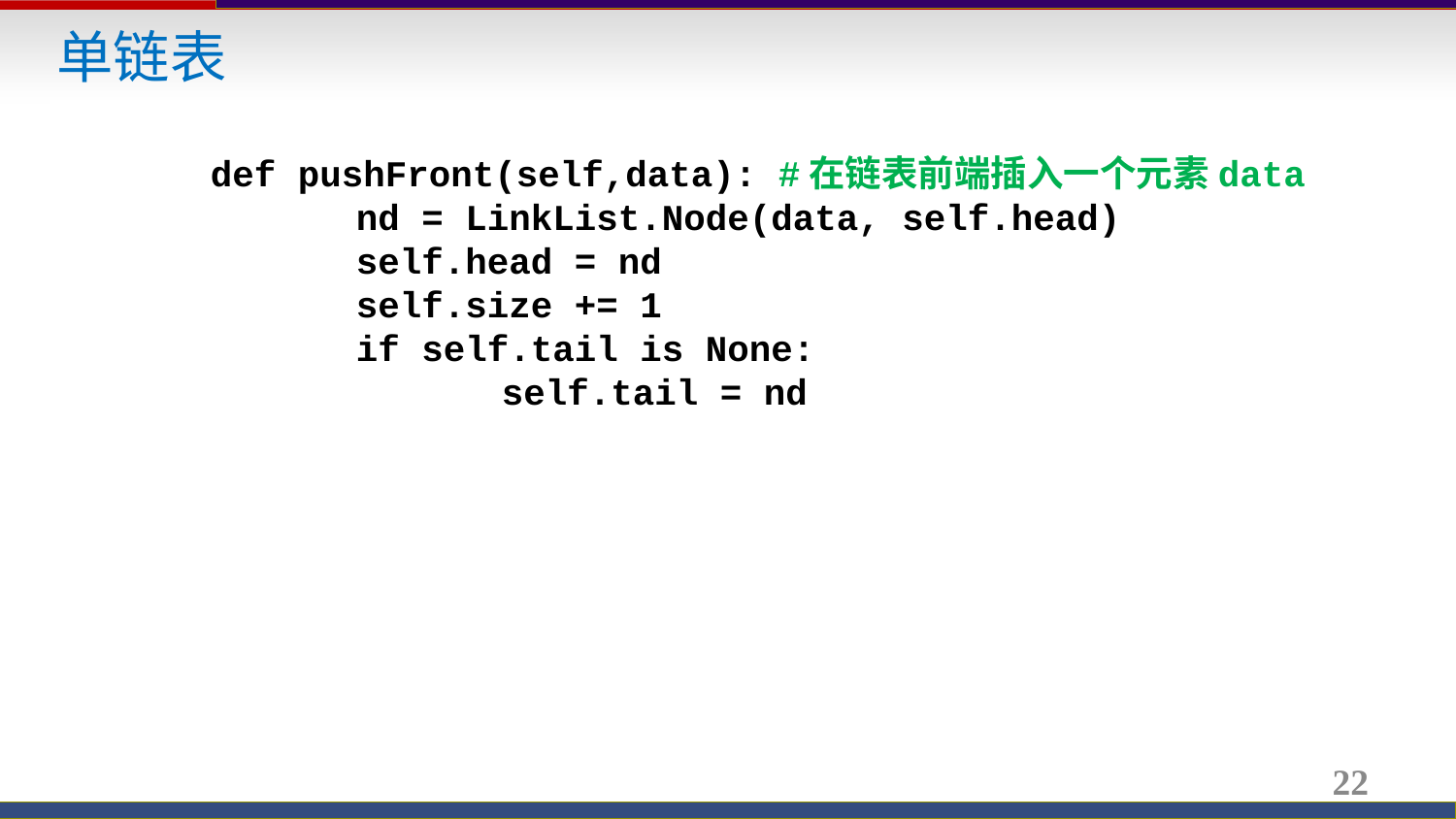

单链表

	def pushFront(self,data): #在链表前端插入一个元素data
		nd = LinkList.Node(data, self.head)
		self.head = nd
		self.size += 1
		if self.tail is None:
			self.tail = nd